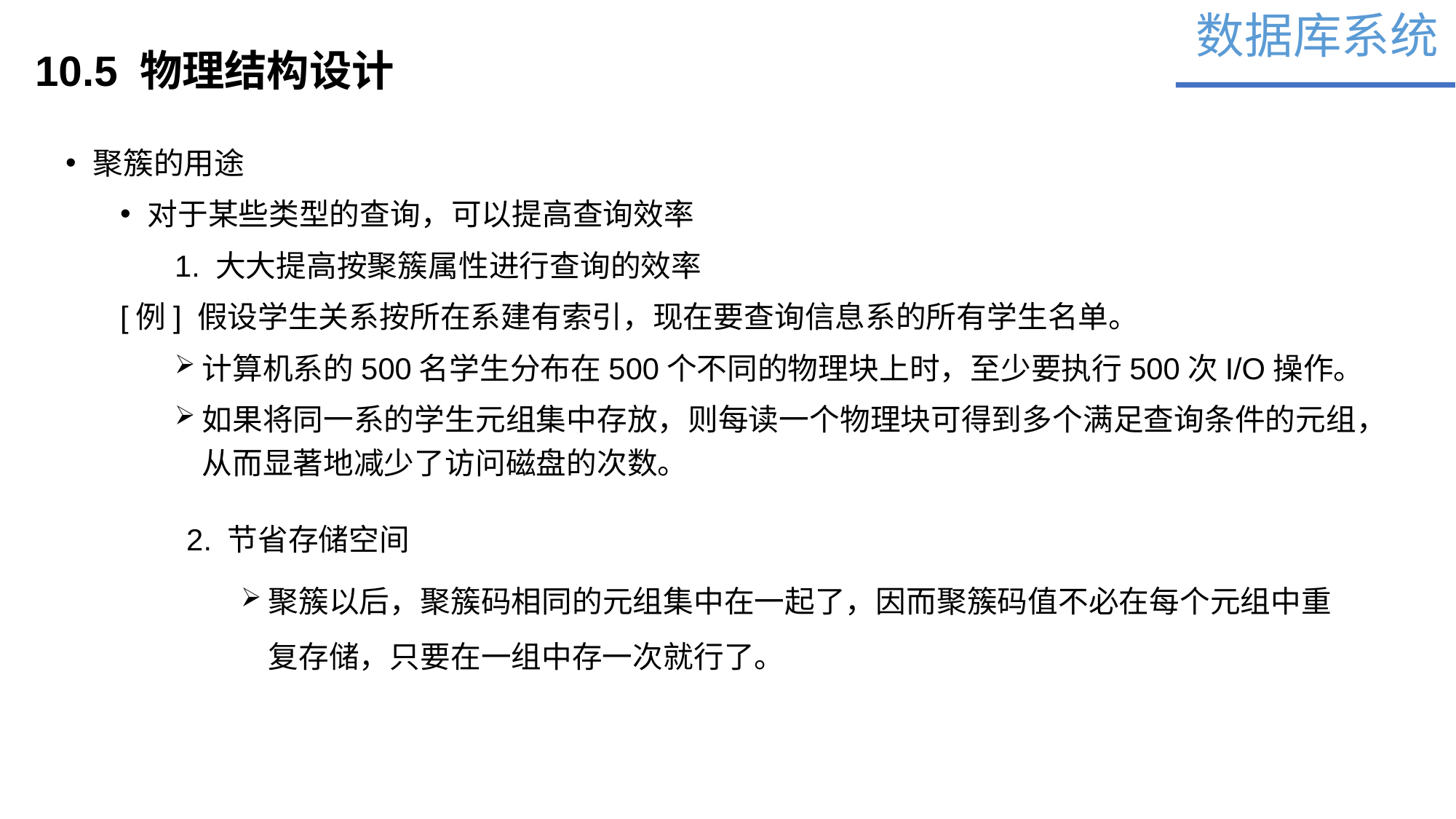

数据库系统
10.5 物理结构设计

聚簇的用途
对于某些类型的查询，可以提高查询效率
1. 大大提高按聚簇属性进行查询的效率
[例] 假设学生关系按所在系建有索引，现在要查询信息系的所有学生名单。
计算机系的500名学生分布在500个不同的物理块上时，至少要执行500次I/O操作。
如果将同一系的学生元组集中存放，则每读一个物理块可得到多个满足查询条件的元组，从而显著地减少了访问磁盘的次数。
2. 节省存储空间
聚簇以后，聚簇码相同的元组集中在一起了，因而聚簇码值不必在每个元组中重复存储，只要在一组中存一次就行了。